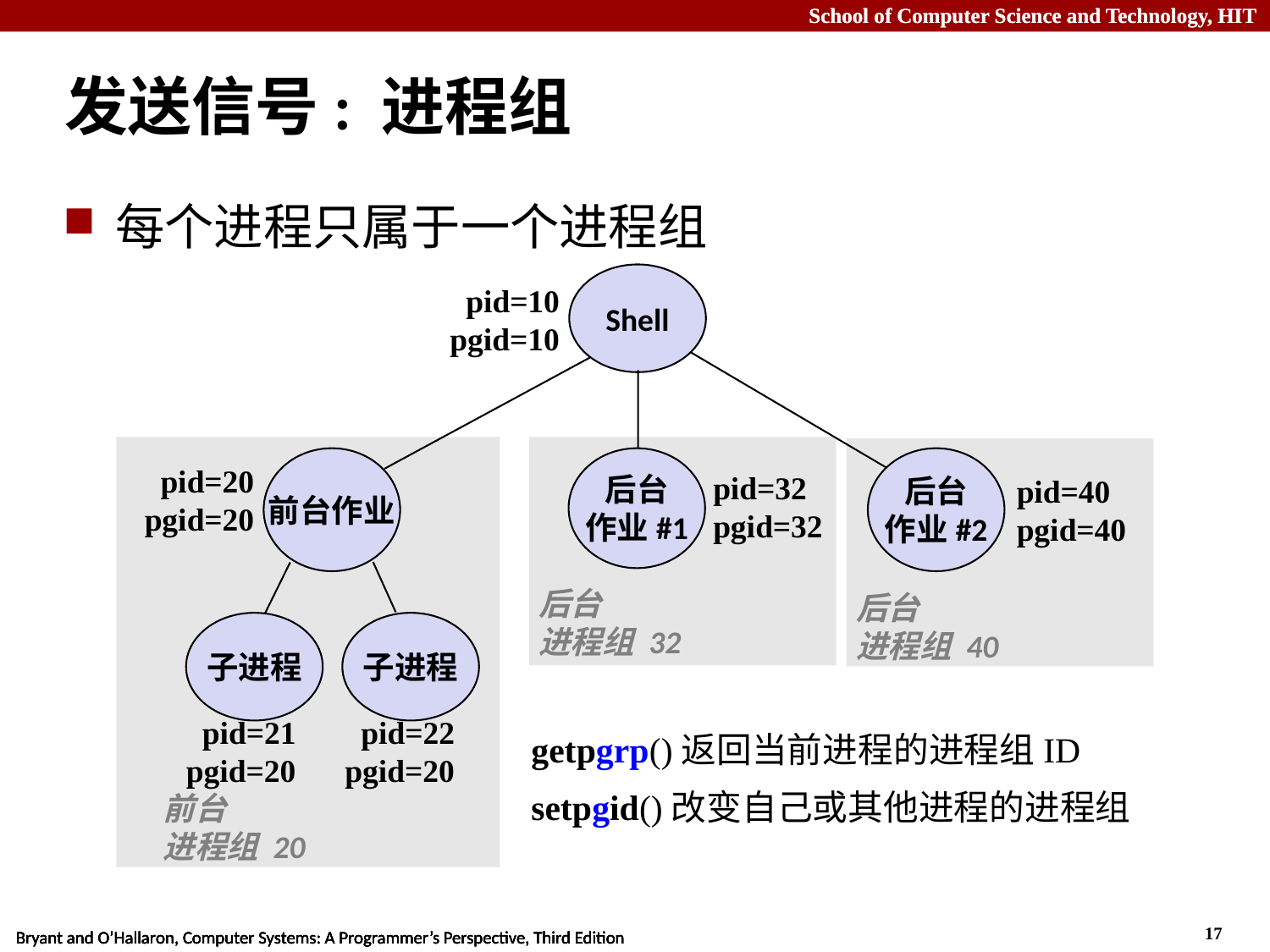

# 发送信号: 进程组
每个进程只属于一个进程组
Shell
pid=10
pgid=10

前台作业
后台
作业#1
后台
作业#2
pid=20
pgid=20
pid=32
pgid=32
pid=40
pgid=40

后台
进程组 32
后台
进程组 40
子进程
子进程
pid=21
pgid=20
pid=22
pgid=20
getpgrp()返回当前进程的进程组ID
setpgid()改变自己或其他进程的进程组
前台
进程组 20